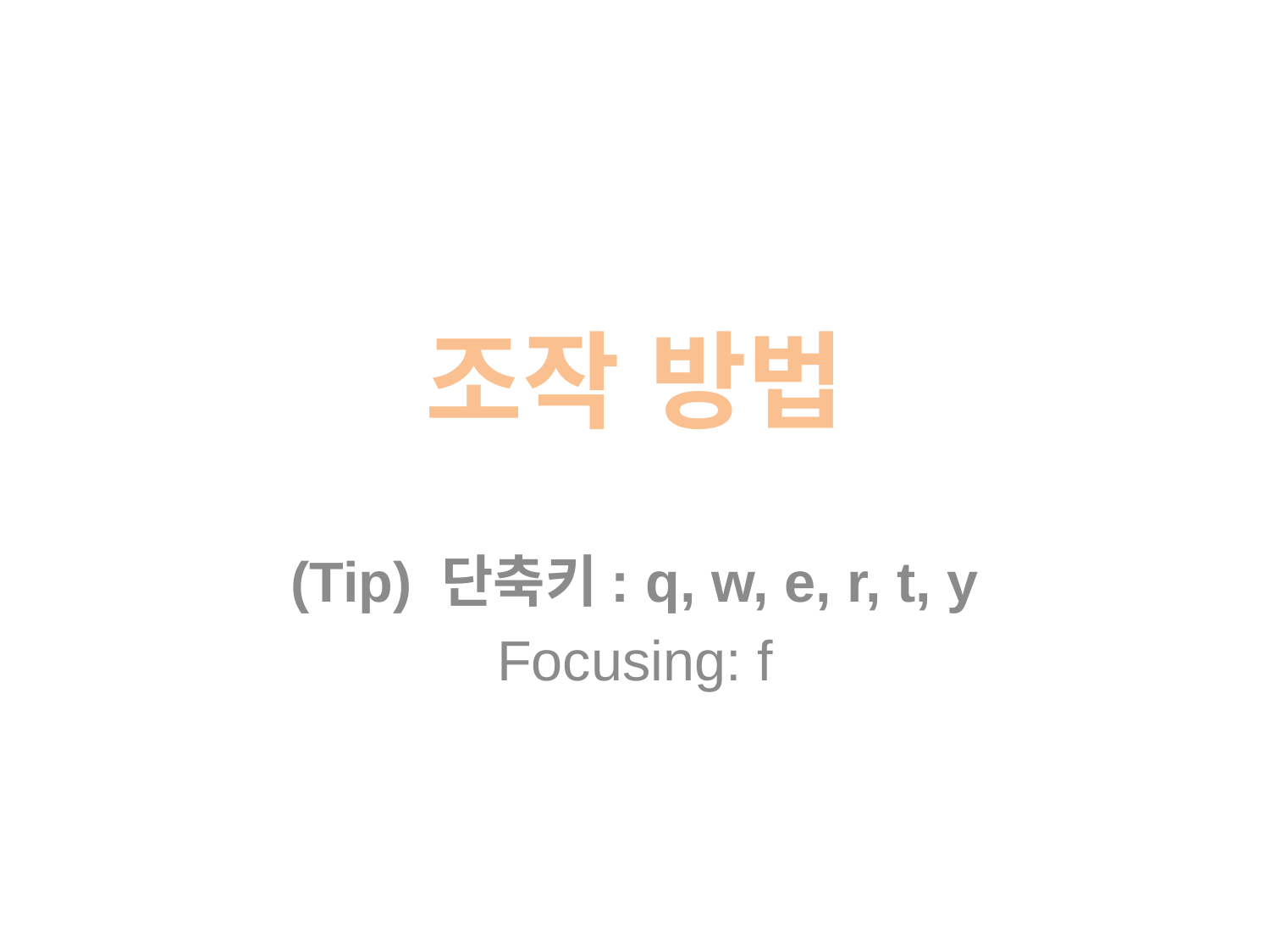

# 조작 방법
(Tip) 단축키: q, w, e, r, t, y
Focusing: f